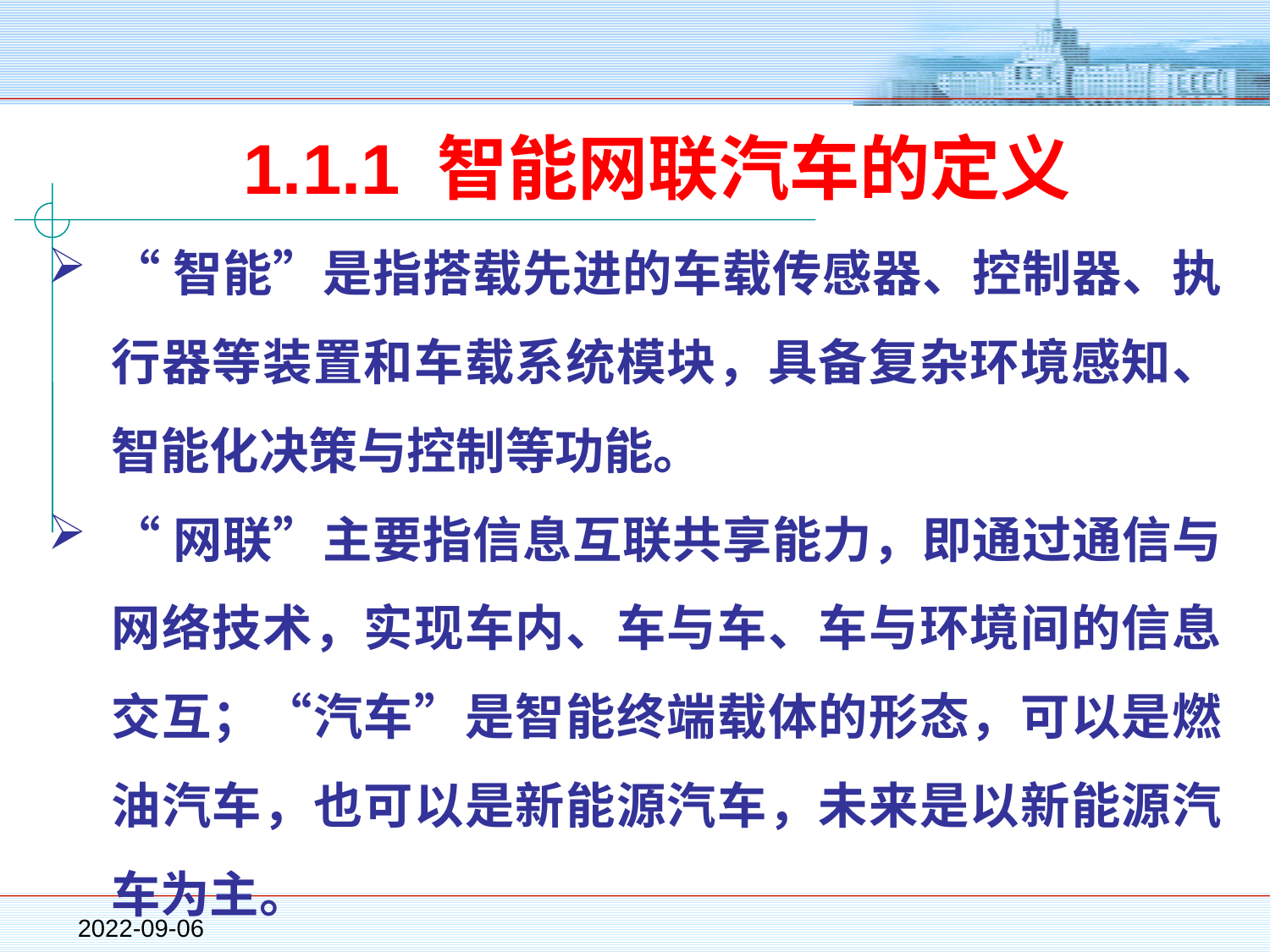

# 1.1.1 智能网联汽车的定义
“智能”是指搭载先进的车载传感器、控制器、执行器等装置和车载系统模块，具备复杂环境感知、智能化决策与控制等功能。
“网联”主要指信息互联共享能力，即通过通信与网络技术，实现车内、车与车、车与环境间的信息交互；“汽车”是智能终端载体的形态，可以是燃油汽车，也可以是新能源汽车，未来是以新能源汽车为主。
2022-09-06